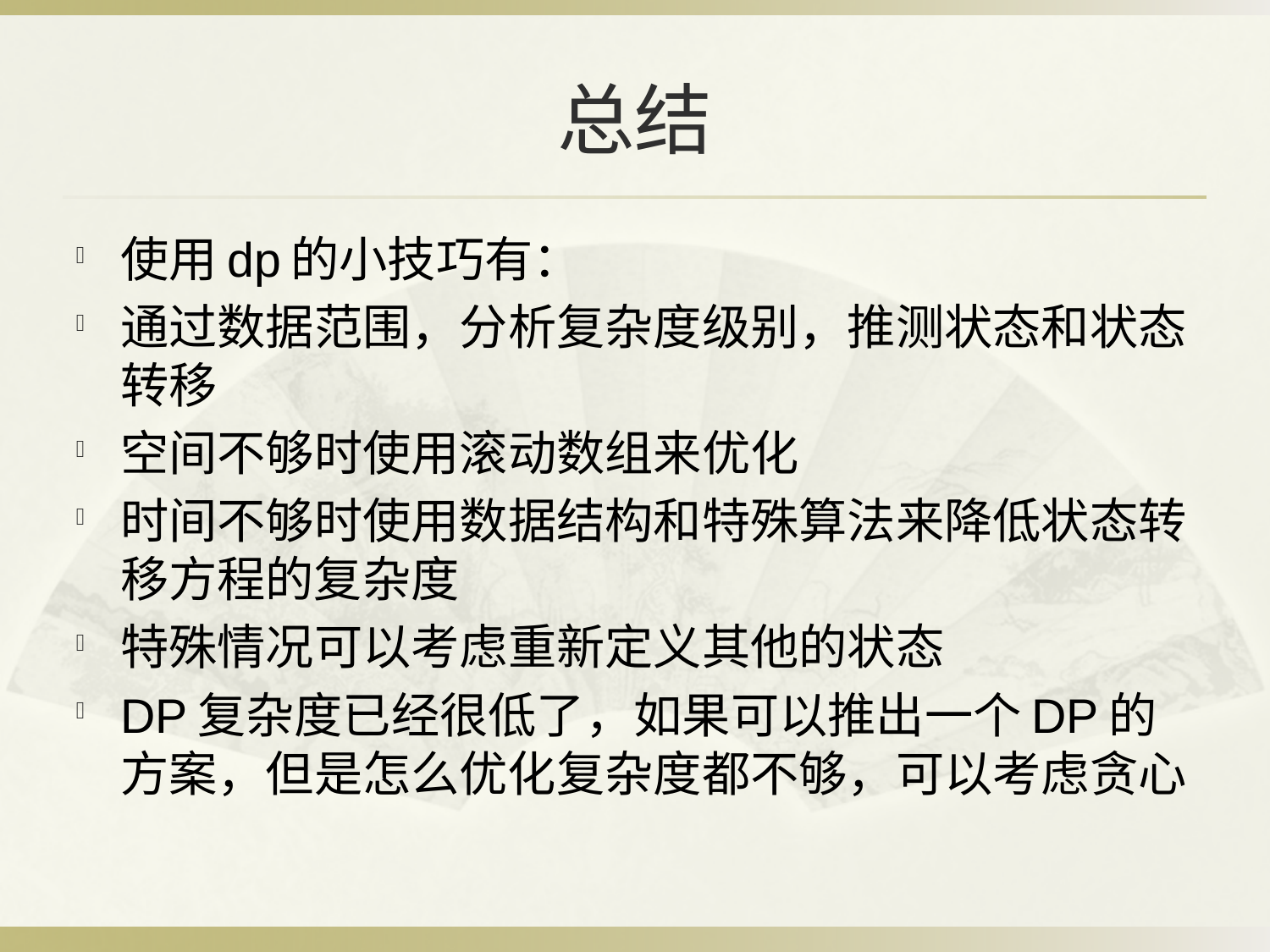

# 总结
使用dp的小技巧有：
通过数据范围，分析复杂度级别，推测状态和状态转移
空间不够时使用滚动数组来优化
时间不够时使用数据结构和特殊算法来降低状态转移方程的复杂度
特殊情况可以考虑重新定义其他的状态
DP复杂度已经很低了，如果可以推出一个DP的方案，但是怎么优化复杂度都不够，可以考虑贪心